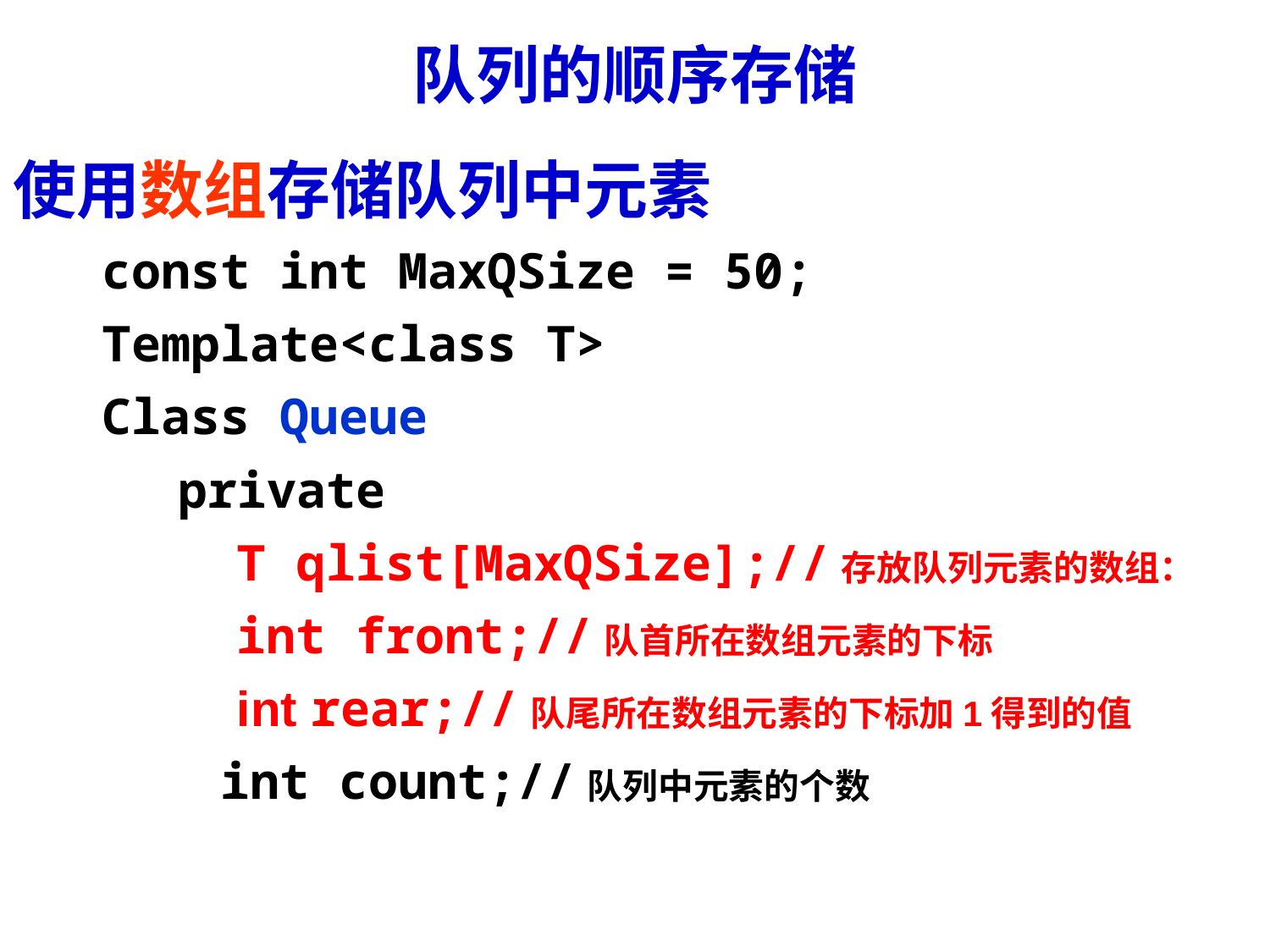

队列的顺序存储
使用数组存储队列中元素
   const int MaxQSize = 50;
   Template<class T>
   Class Queue
		private
		  T qlist[MaxQSize];//存放队列元素的数组：
		  int front;//队首所在数组元素的下标
		  int rear;//队尾所在数组元素的下标加1得到的值
       int count;//队列中元素的个数